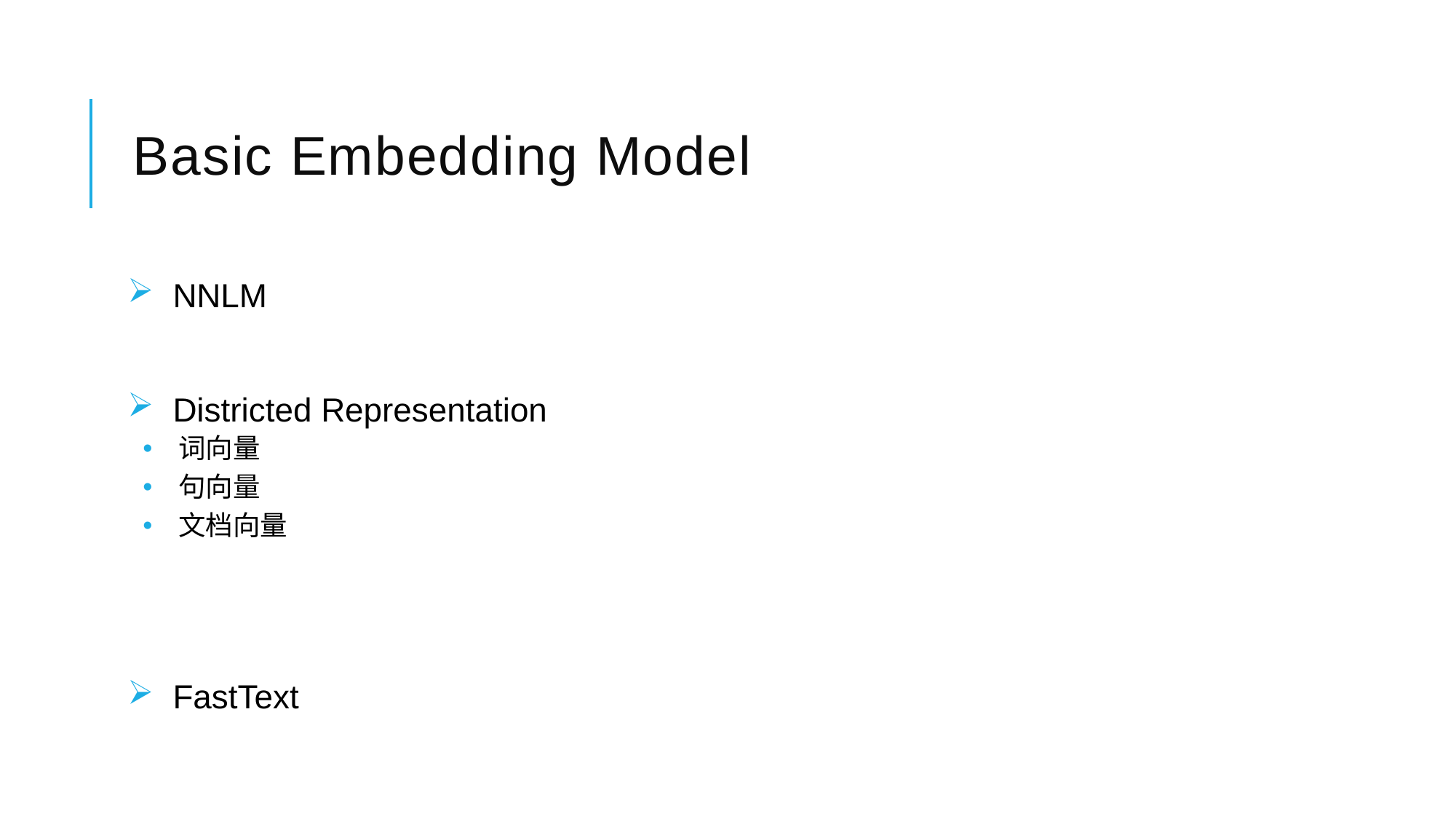

# Basic Embedding Model
  NNLM

  Districted Representation
  词向量
  句向量
  文档向量

  FastText